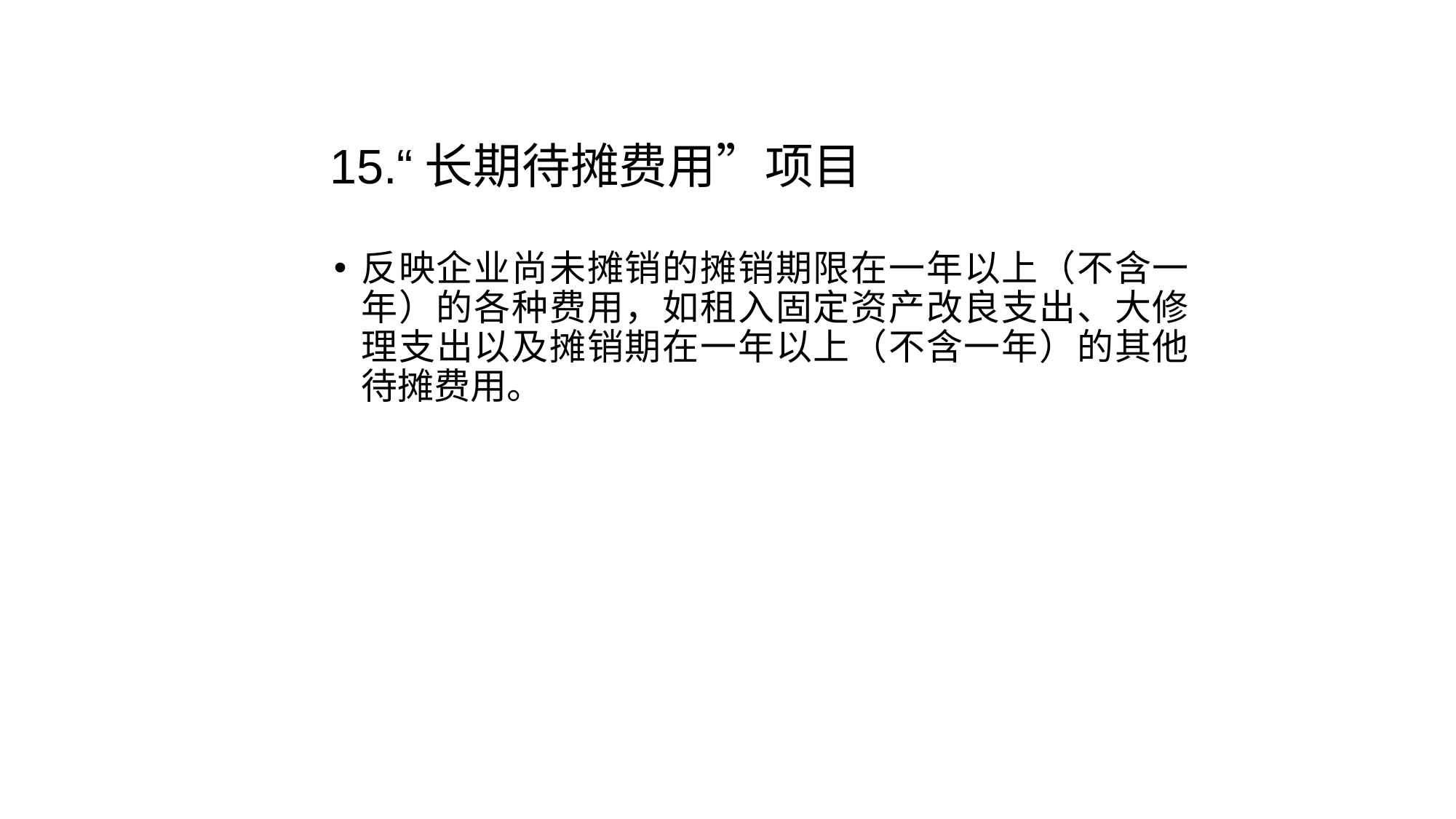

# 15.“长期待摊费用”项目
反映企业尚未摊销的摊销期限在一年以上（不含一年）的各种费用，如租入固定资产改良支出、大修理支出以及摊销期在一年以上（不含一年）的其他待摊费用。